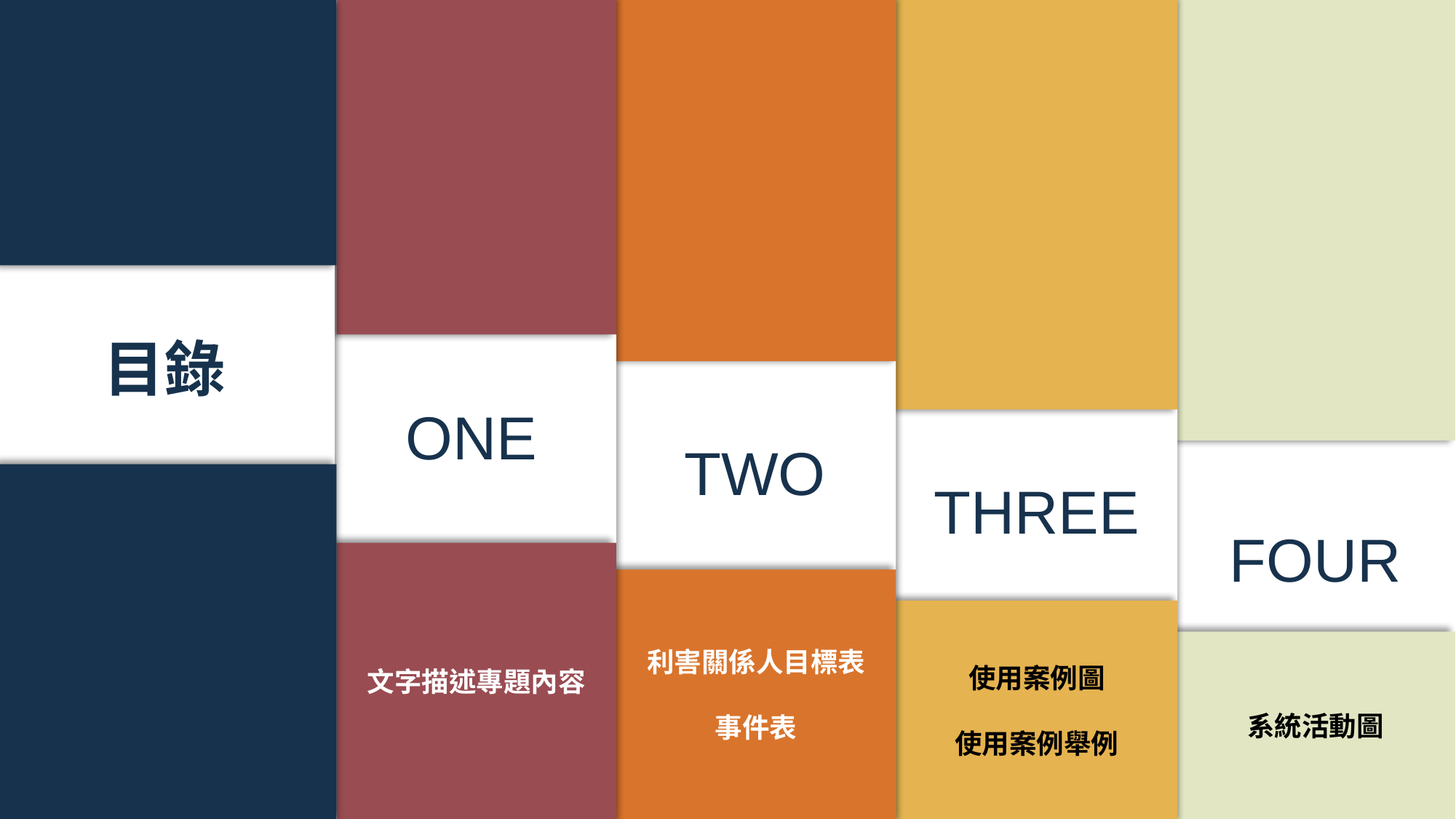

目錄

利害關係人目標表

事件表
TWO

使用案例圖

使用案例舉例
THREE

系統活動圖
FOUR

文字描述專題內容
ONE